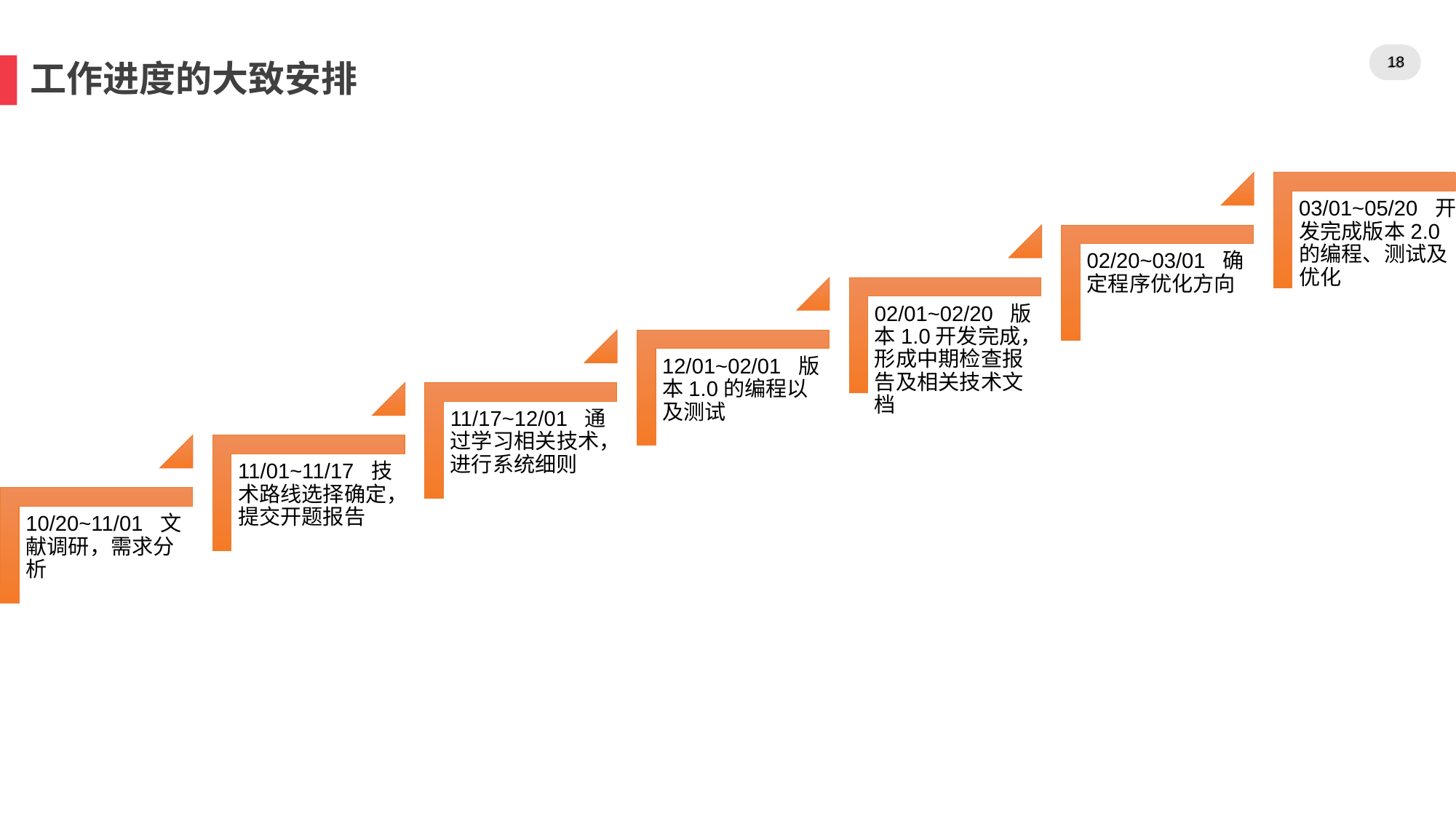

10/20~11/01  文献调研，需求分析
11/01~11/17  技术路线选择确定，提交开题报告
11/17~12/01  通过学习相关技术，进行系统细则
12/01~02/01  版本1.0的编程以及测试
02/01~02/20  版本1.0开发完成，形成中期检查报告及相关技术文档
02/20~03/01  确定程序优化方向
03/01~05/20  开发完成版本2.0的编程、测试及优化
18
18
工作进度的大致安排